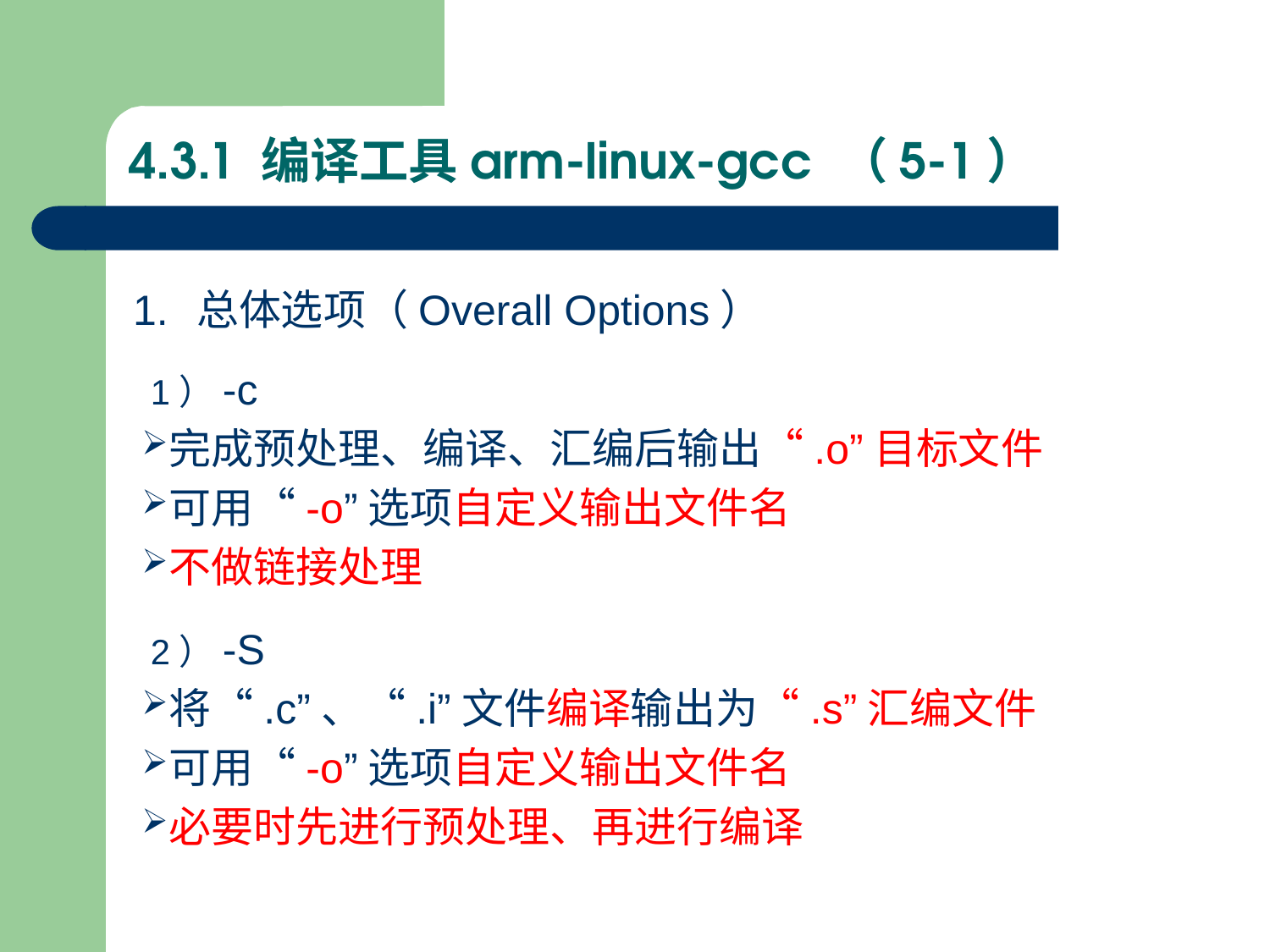

# 4.3.1 编译工具arm-linux-gcc （5-1）
总体选项（Overall Options）
1）-c
完成预处理、编译、汇编后输出“.o”目标文件
可用“-o”选项自定义输出文件名
不做链接处理
2）-S
将“.c”、“.i”文件编译输出为“.s”汇编文件
可用“-o”选项自定义输出文件名
必要时先进行预处理、再进行编译